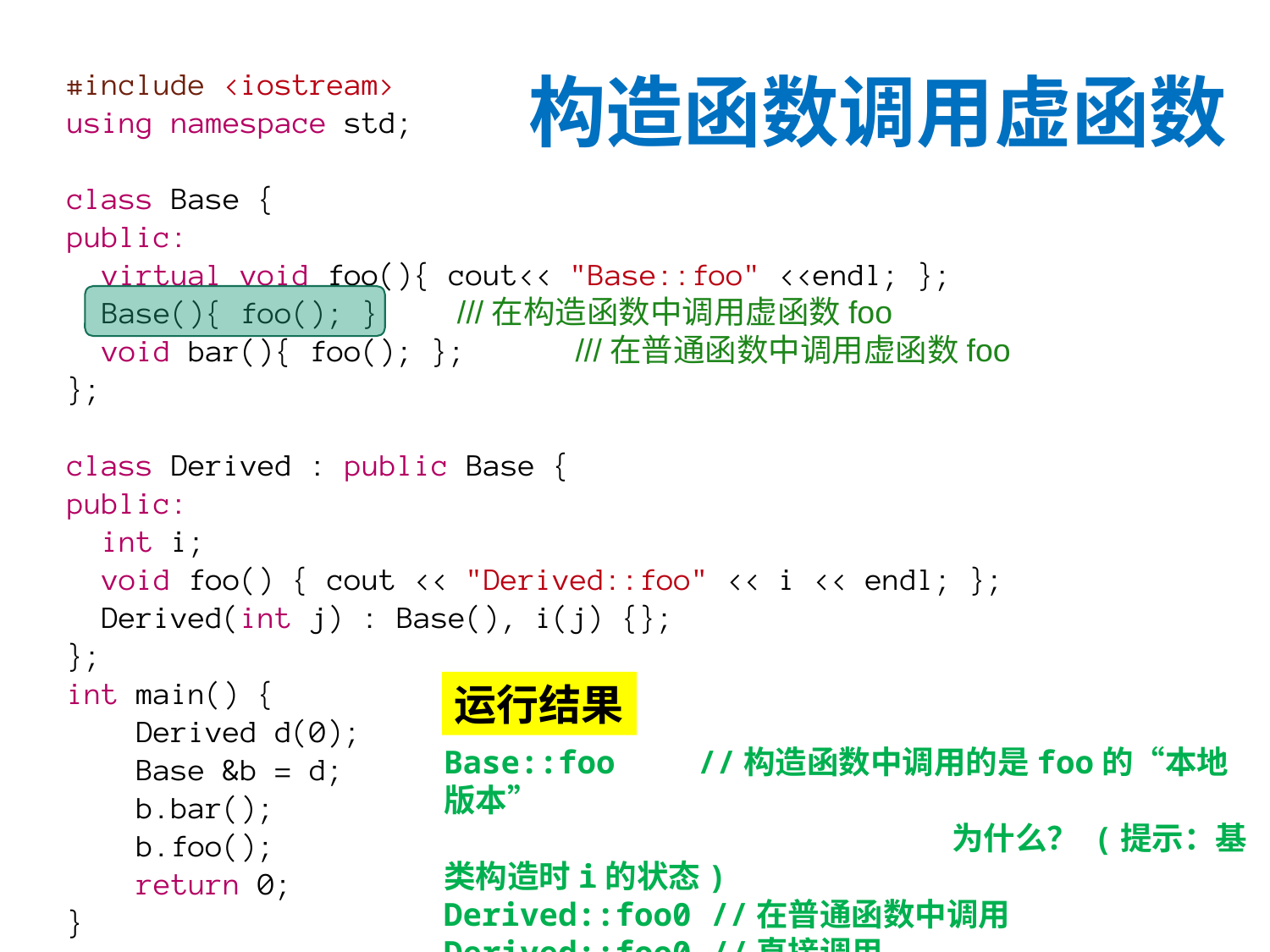

# 构造函数调用虚函数
#include <iostream>
using namespace std;

class Base {
public:
  virtual void foo(){ cout<< "Base::foo" <<endl; };
  Base(){ foo(); }	 ///在构造函数中调用虚函数foo
  void bar(){ foo(); };	///在普通函数中调用虚函数foo
};

class Derived : public Base {
public:
  int i;
  void foo() { cout << "Derived::foo" << i << endl; };
  Derived(int j) : Base(), i(j) {};
};
int main() {
    Derived d(0);
    Base &b = d;
    b.bar();
    b.foo();
    return 0;
}

运行结果
Base::foo	//构造函数中调用的是foo的“本地版本”
				为什么？ (提示：基类构造时i的状态)
Derived::foo0 //在普通函数中调用
Derived::foo0 //直接调用